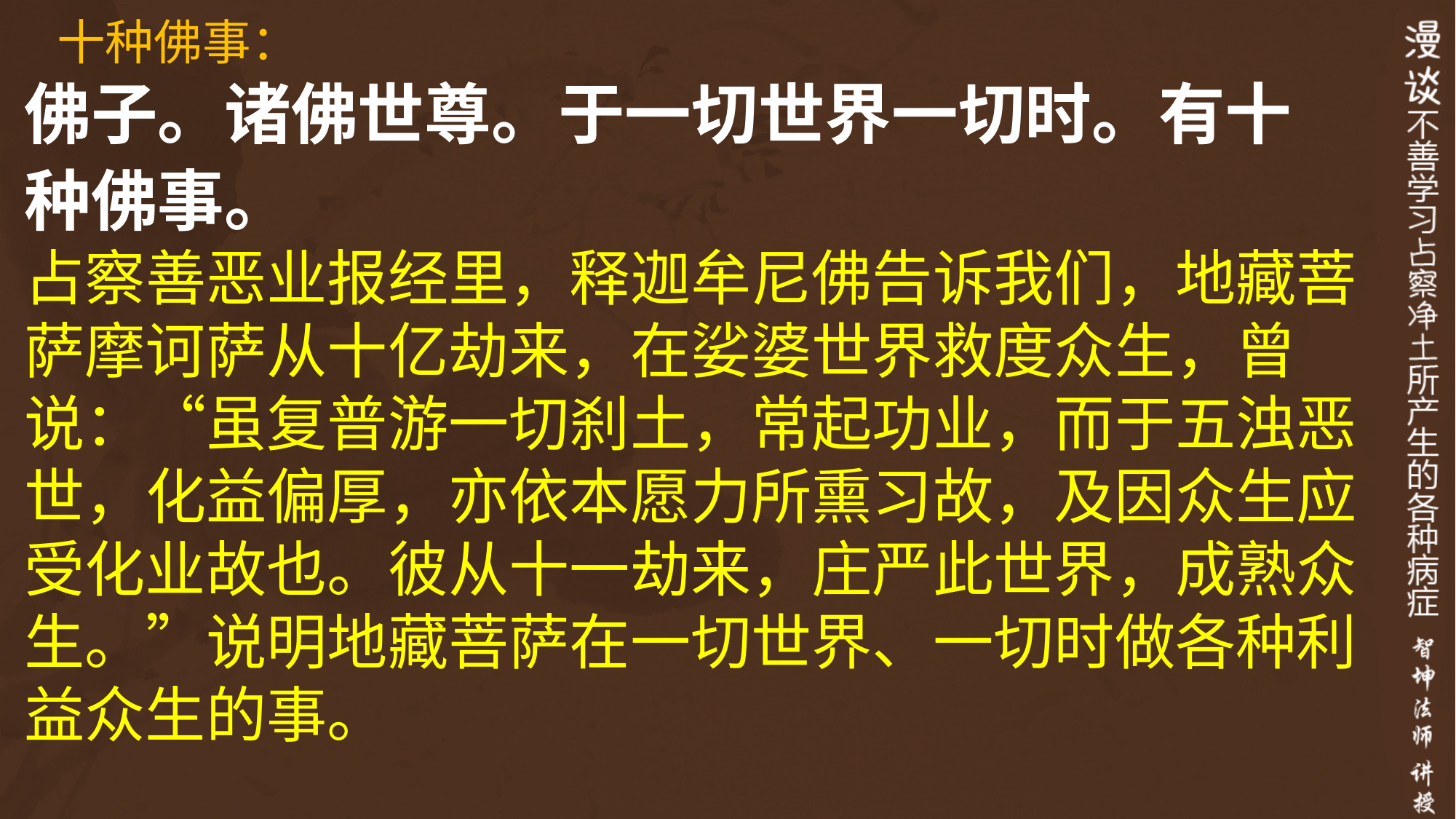

# 十种佛事：
佛子。诸佛世尊。于一切世界一切时。有十种佛事。
占察善恶业报经里，释迦牟尼佛告诉我们，地藏菩萨摩诃萨从十亿劫来，在娑婆世界救度众生，曾说：“虽复普游一切刹土，常起功业，而于五浊恶世，化益偏厚，亦依本愿力所熏习故，及因众生应受化业故也。彼从十一劫来，庄严此世界，成熟众生。”说明地藏菩萨在一切世界、一切时做各种利益众生的事。